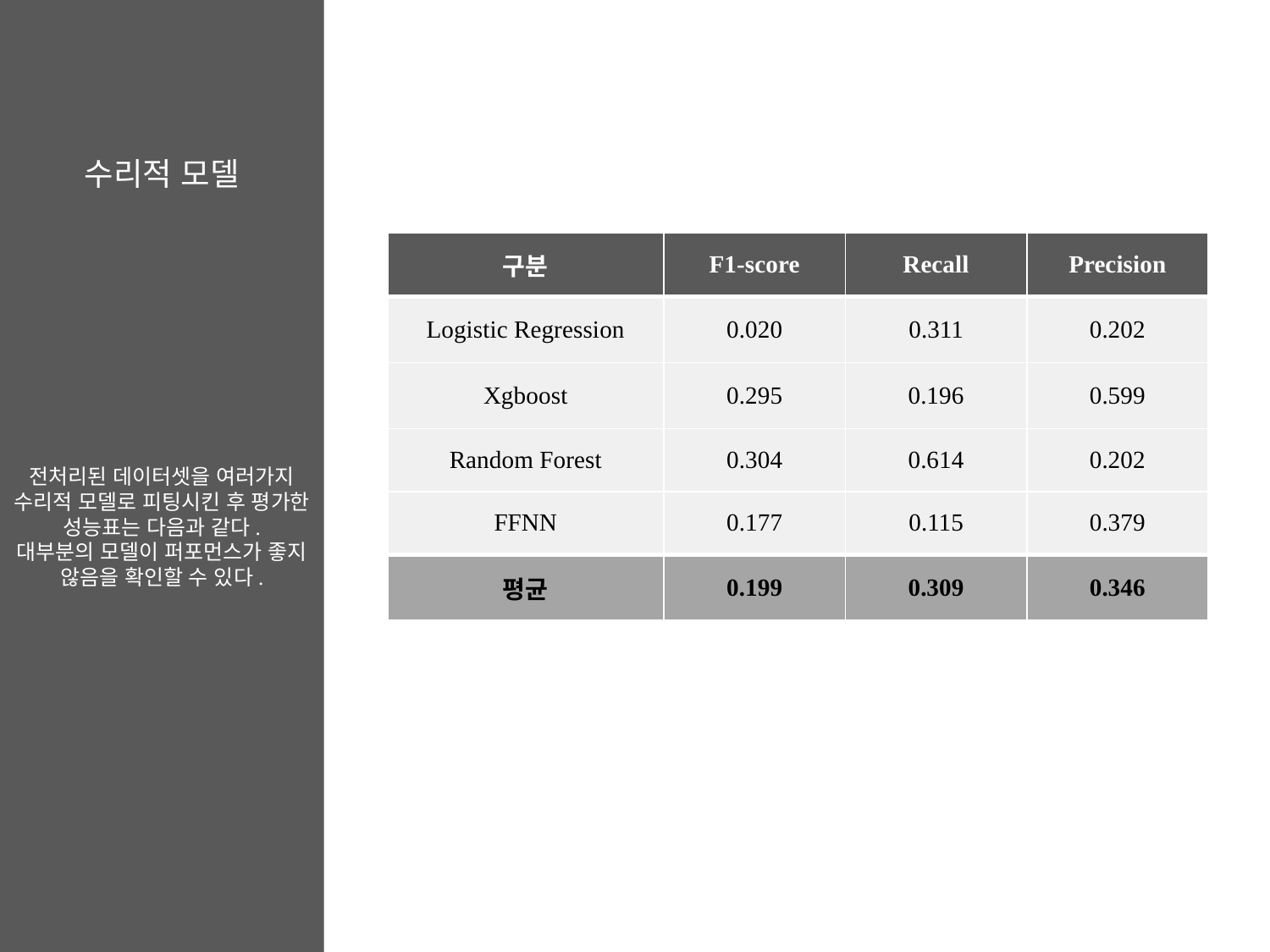

| 구분 | F1-score | Recall | Precision |
| --- | --- | --- | --- |
| Logistic Regression | 0.020 | 0.311 | 0.202 |
| Xgboost | 0.295 | 0.196 | 0.599 |
| Random Forest | 0.304 | 0.614 | 0.202 |
| FFNN | 0.177 | 0.115 | 0.379 |
| 평균 | 0.199 | 0.309 | 0.346 |
전처리된 데이터셋을 여러가지 수리적 모델로 피팅시킨 후 평가한 성능표는 다음과 같다.
대부분의 모델이 퍼포먼스가 좋지 않음을 확인할 수 있다.